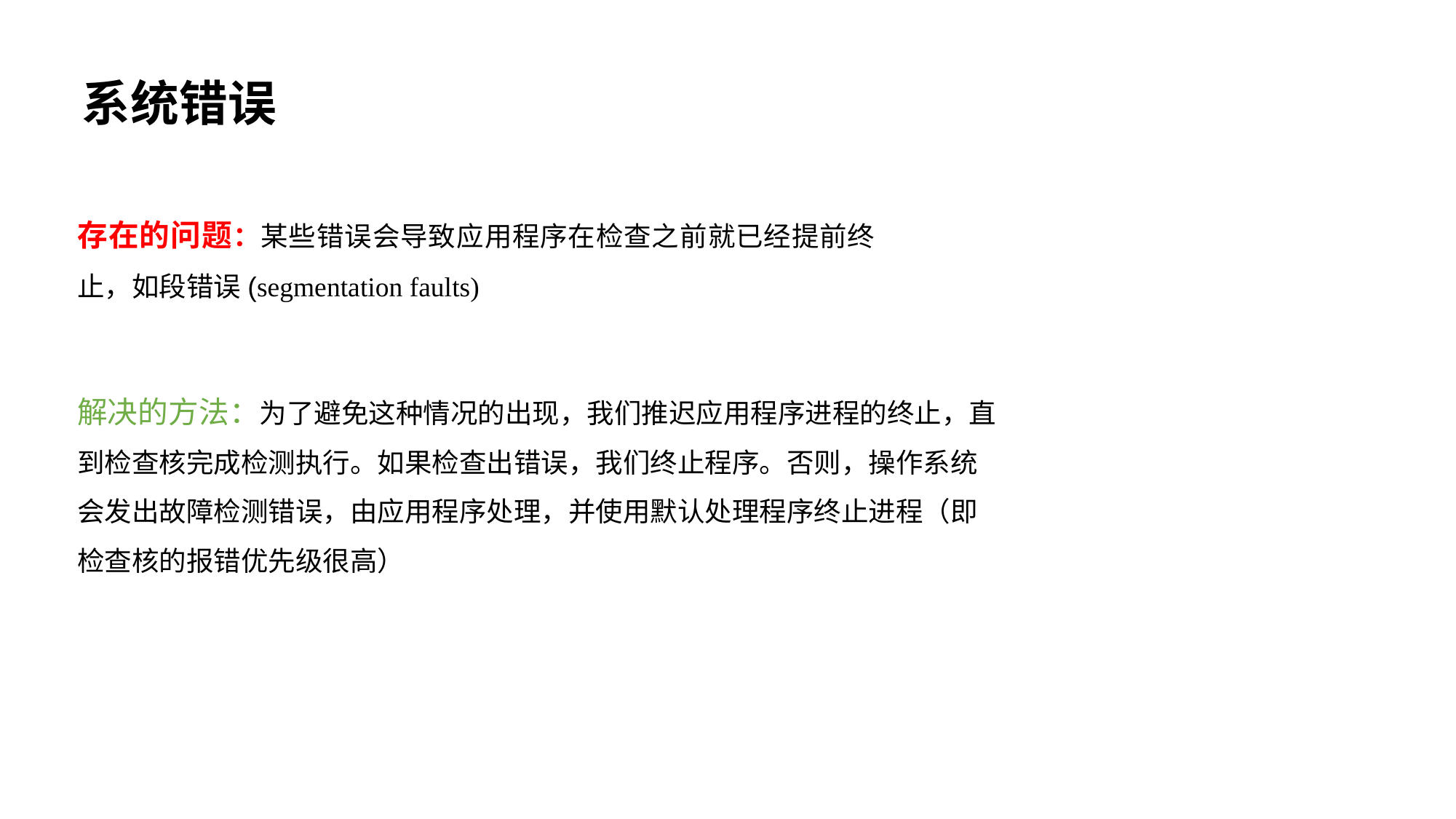

# 系统错误
存在的问题：某些错误会导致应用程序在检查之前就已经提前终止，如段错误(segmentation faults)
解决的方法：为了避免这种情况的出现，我们推迟应用程序进程的终止，直到检查核完成检测执行。如果检查出错误，我们终止程序。否则，操作系统会发出故障检测错误，由应用程序处理，并使用默认处理程序终止进程（即检查核的报错优先级很高）